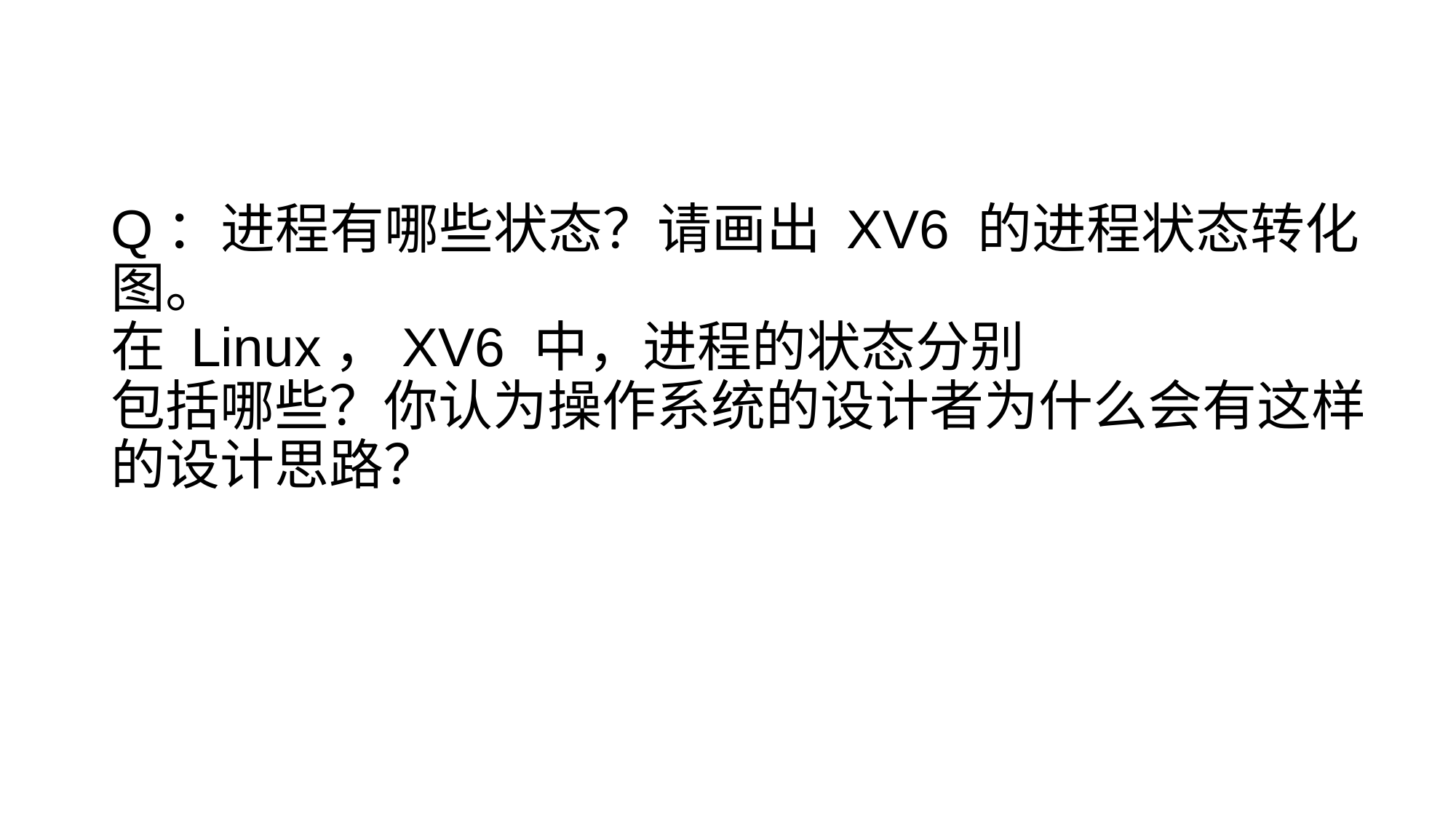

# Q：进程有哪些状态？请画出 XV6 的进程状态转化图。 在 Linux，XV6 中，进程的状态分别 包括哪些？你认为操作系统的设计者为什么会有这样的设计思路？